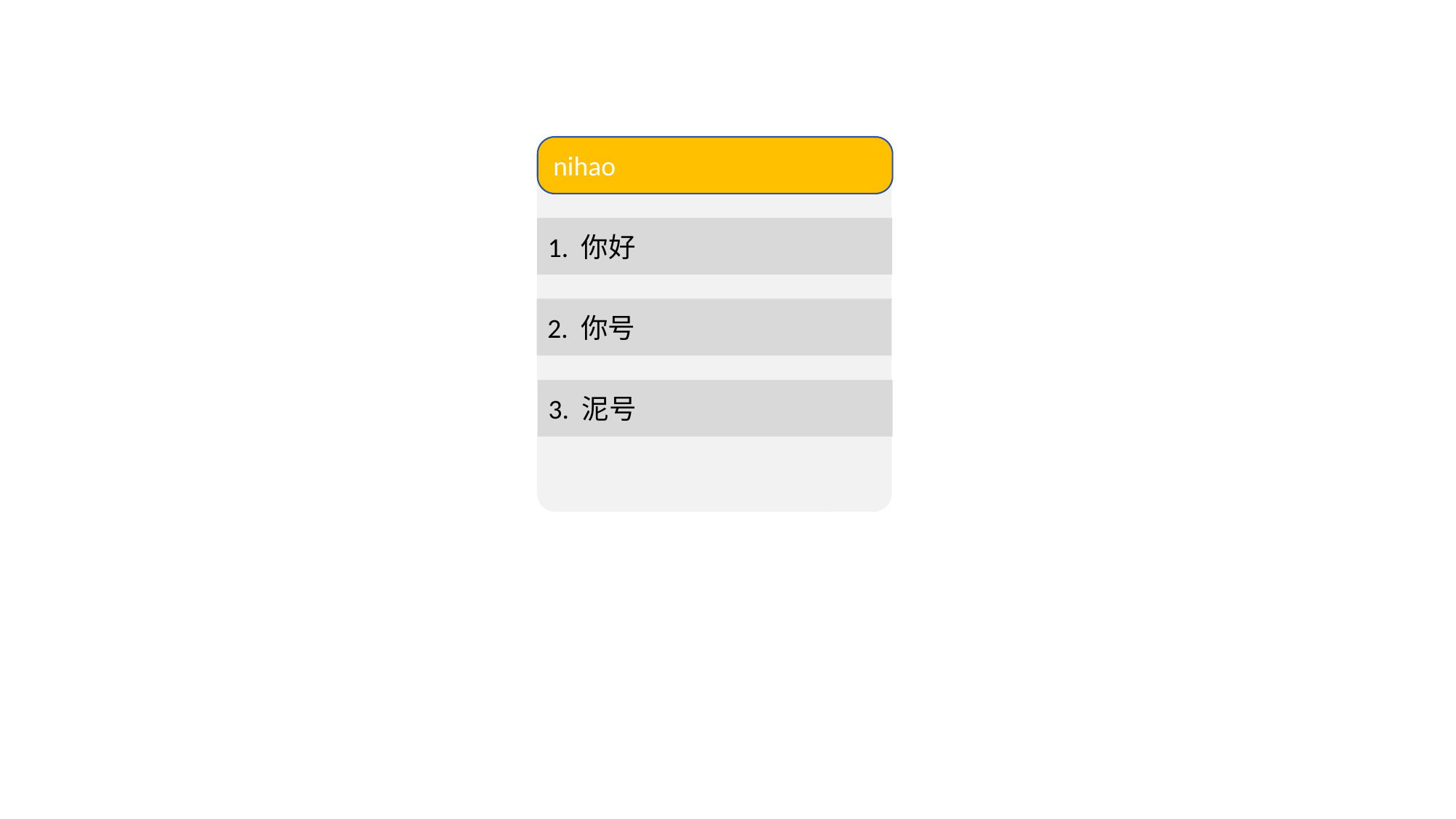

nihao
1. 你好
2. 你号
3. 泥号